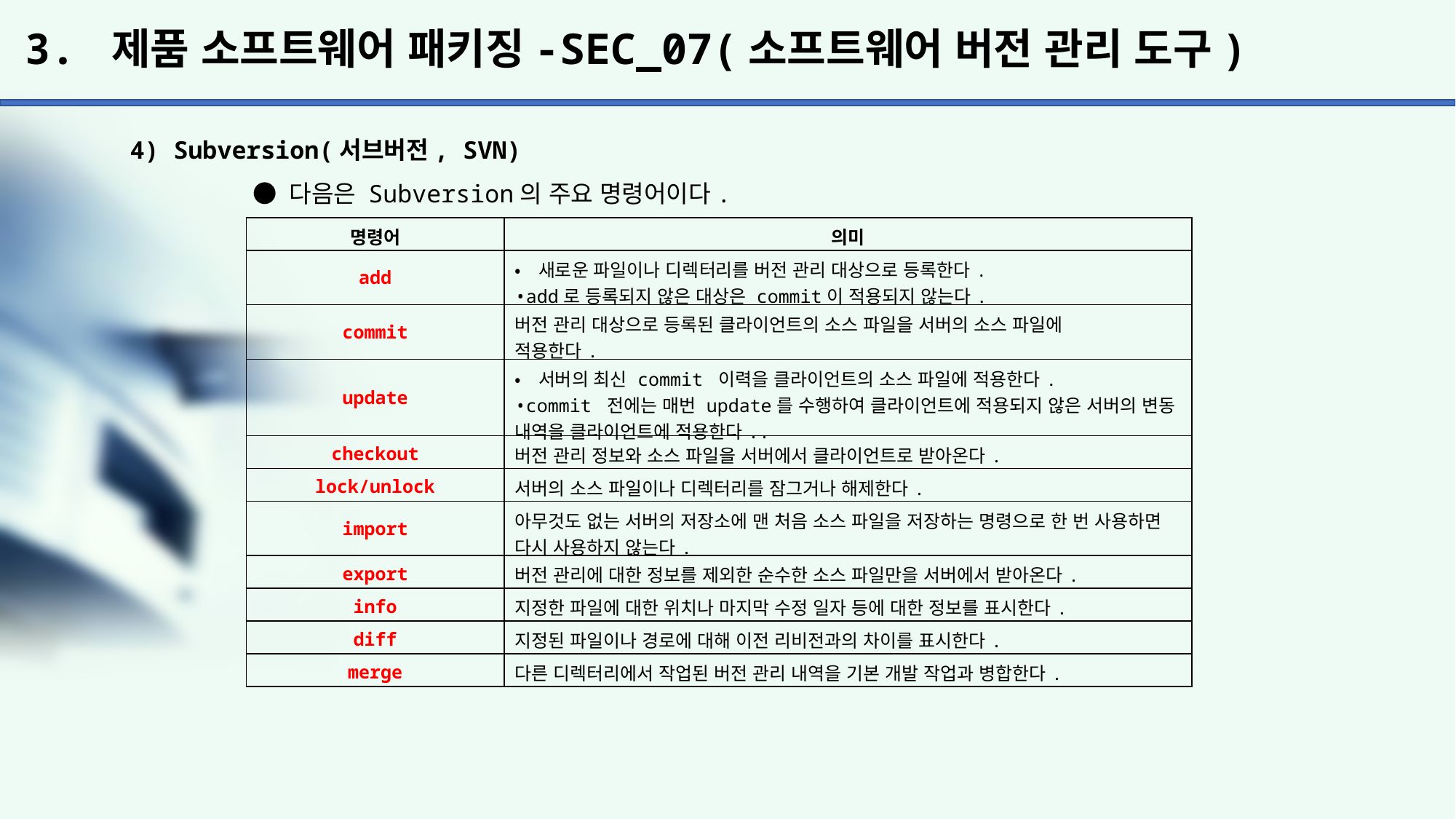

# 3. 제품 소프트웨어 패키징-SEC_07(소프트웨어 버전 관리 도구)
4) Subversion(서브버전, SVN)
	  ● 다음은 Subversion의 주요 명령어이다.
| 명령어 | 의미 |
| --- | --- |
| add | •새로운 파일이나 디렉터리를 버전 관리 대상으로 등록한다. •add로 등록되지 않은 대상은 commit이 적용되지 않는다. |
| commit | 버전 관리 대상으로 등록된 클라이언트의 소스 파일을 서버의 소스 파일에 적용한다. |
| update | •서버의 최신 commit 이력을 클라이언트의 소스 파일에 적용한다. •commit 전에는 매번 update를 수행하여 클라이언트에 적용되지 않은 서버의 변동 내역을 클라이언트에 적용한다.. |
| checkout | 버전 관리 정보와 소스 파일을 서버에서 클라이언트로 받아온다. |
| lock/unlock | 서버의 소스 파일이나 디렉터리를 잠그거나 해제한다. |
| import | 아무것도 없는 서버의 저장소에 맨 처음 소스 파일을 저장하는 명령으로 한 번 사용하면 다시 사용하지 않는다. |
| export | 버전 관리에 대한 정보를 제외한 순수한 소스 파일만을 서버에서 받아온다. |
| info | 지정한 파일에 대한 위치나 마지막 수정 일자 등에 대한 정보를 표시한다. |
| diff | 지정된 파일이나 경로에 대해 이전 리비전과의 차이를 표시한다. |
| merge | 다른 디렉터리에서 작업된 버전 관리 내역을 기본 개발 작업과 병합한다. |